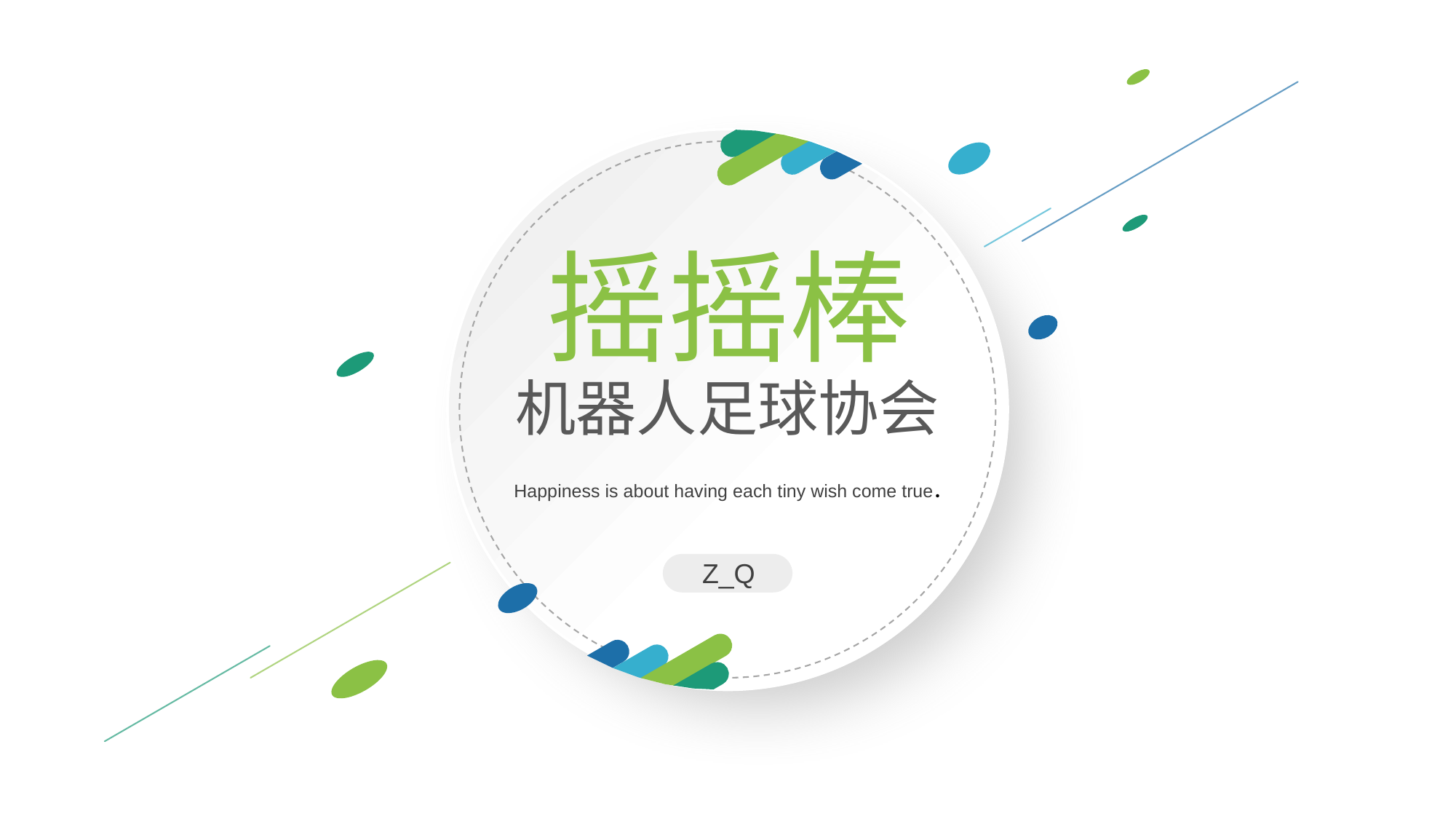

摇摇棒

机器人足球协会
Happiness is about having each tiny wish come true.
Z_Q